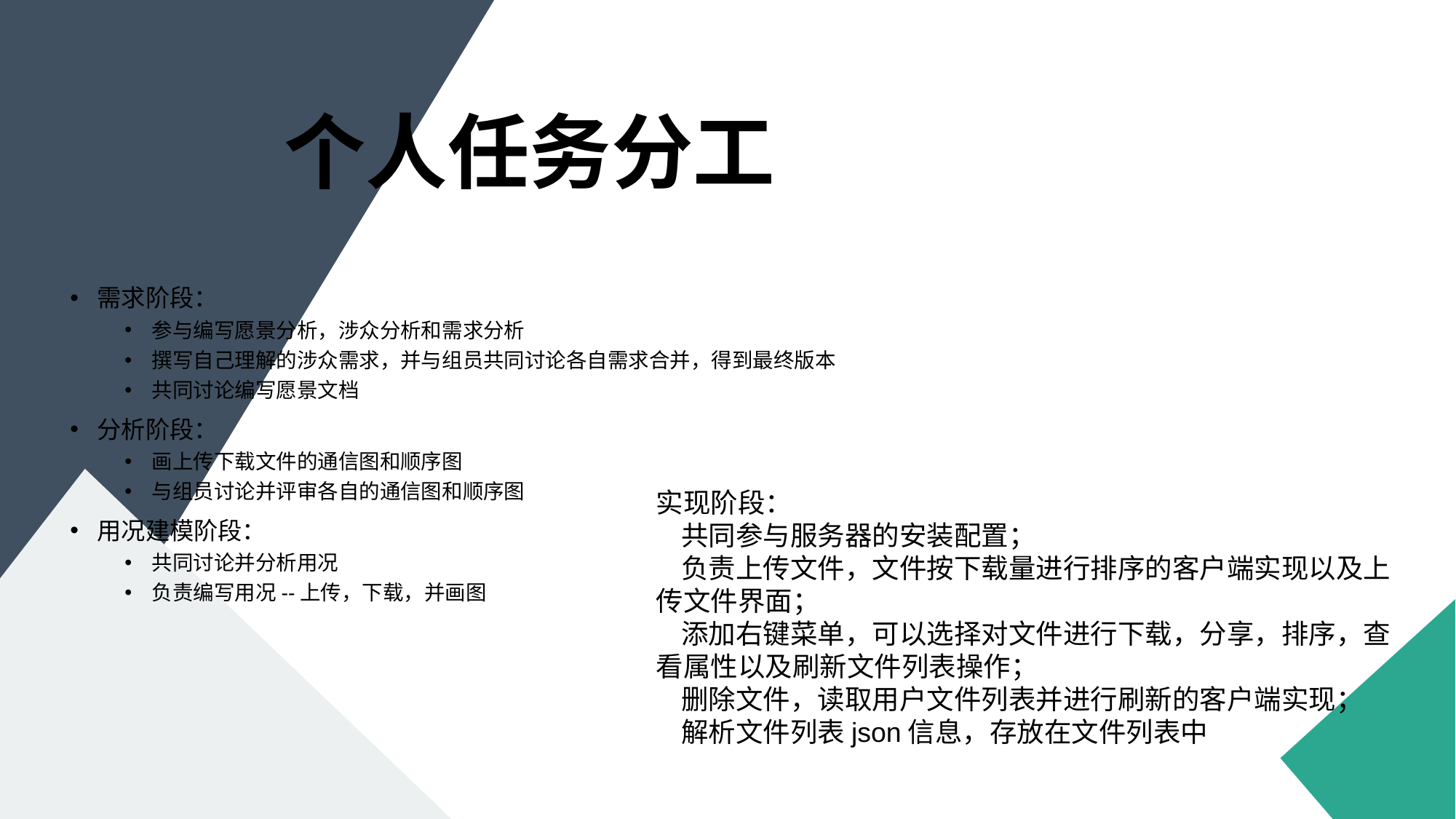

# 个人任务分工
需求阶段：
参与编写愿景分析，涉众分析和需求分析
撰写自己理解的涉众需求，并与组员共同讨论各自需求合并，得到最终版本
共同讨论编写愿景文档
分析阶段：
画上传下载文件的通信图和顺序图
与组员讨论并评审各自的通信图和顺序图
用况建模阶段：
共同讨论并分析用况
负责编写用况--上传，下载，并画图

实现阶段：
   共同参与服务器的安装配置；
   负责上传文件，文件按下载量进行排序的客户端实现以及上传文件界面；
   添加右键菜单，可以选择对文件进行下载，分享，排序，查看属性以及刷新文件列表操作；
   删除文件，读取用户文件列表并进行刷新的客户端实现；
   解析文件列表json信息，存放在文件列表中